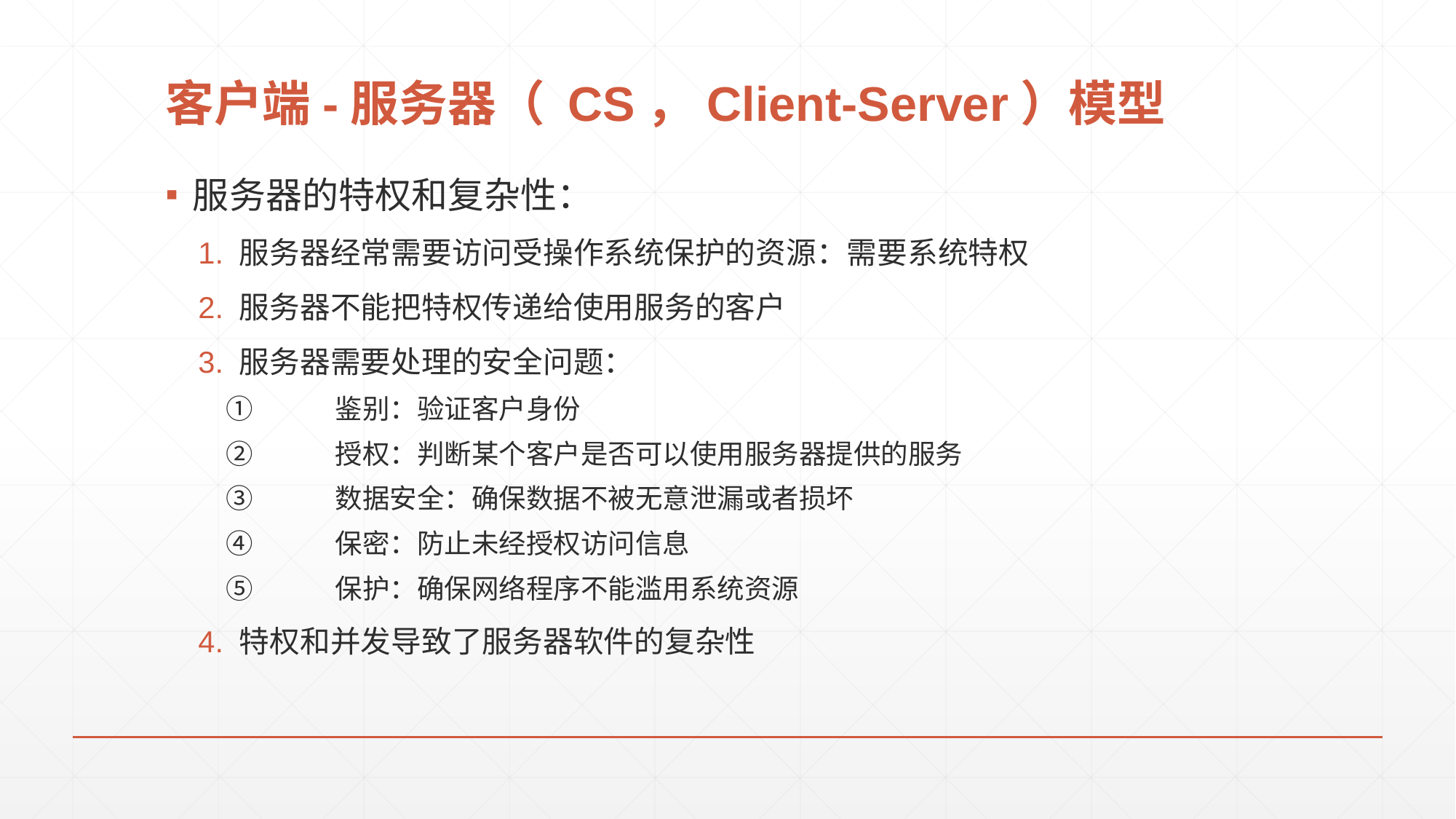

# 客户端-服务器（ CS，Client-Server）模型
服务器的特权和复杂性：
服务器经常需要访问受操作系统保护的资源：需要系统特权
服务器不能把特权传递给使用服务的客户
服务器需要处理的安全问题：
①	鉴别：验证客户身份
②	授权：判断某个客户是否可以使用服务器提供的服务
③	数据安全：确保数据不被无意泄漏或者损坏
④	保密：防止未经授权访问信息
⑤	保护：确保网络程序不能滥用系统资源
特权和并发导致了服务器软件的复杂性